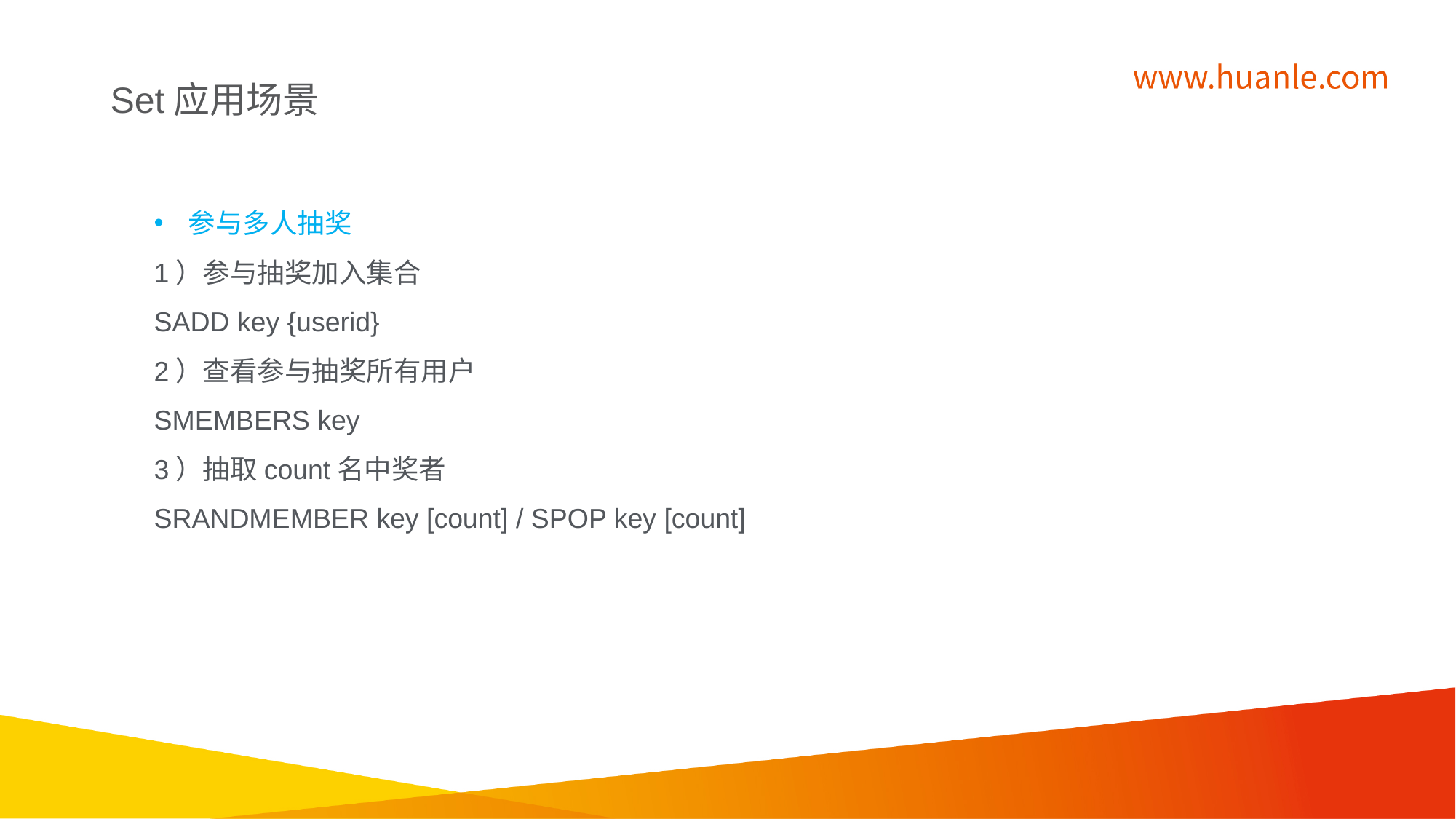

Set应用场景
参与多人抽奖
1）参与抽奖加入集合
SADD key {userid}
2）查看参与抽奖所有用户
SMEMBERS key
3）抽取count名中奖者
SRANDMEMBER key [count] / SPOP key [count]